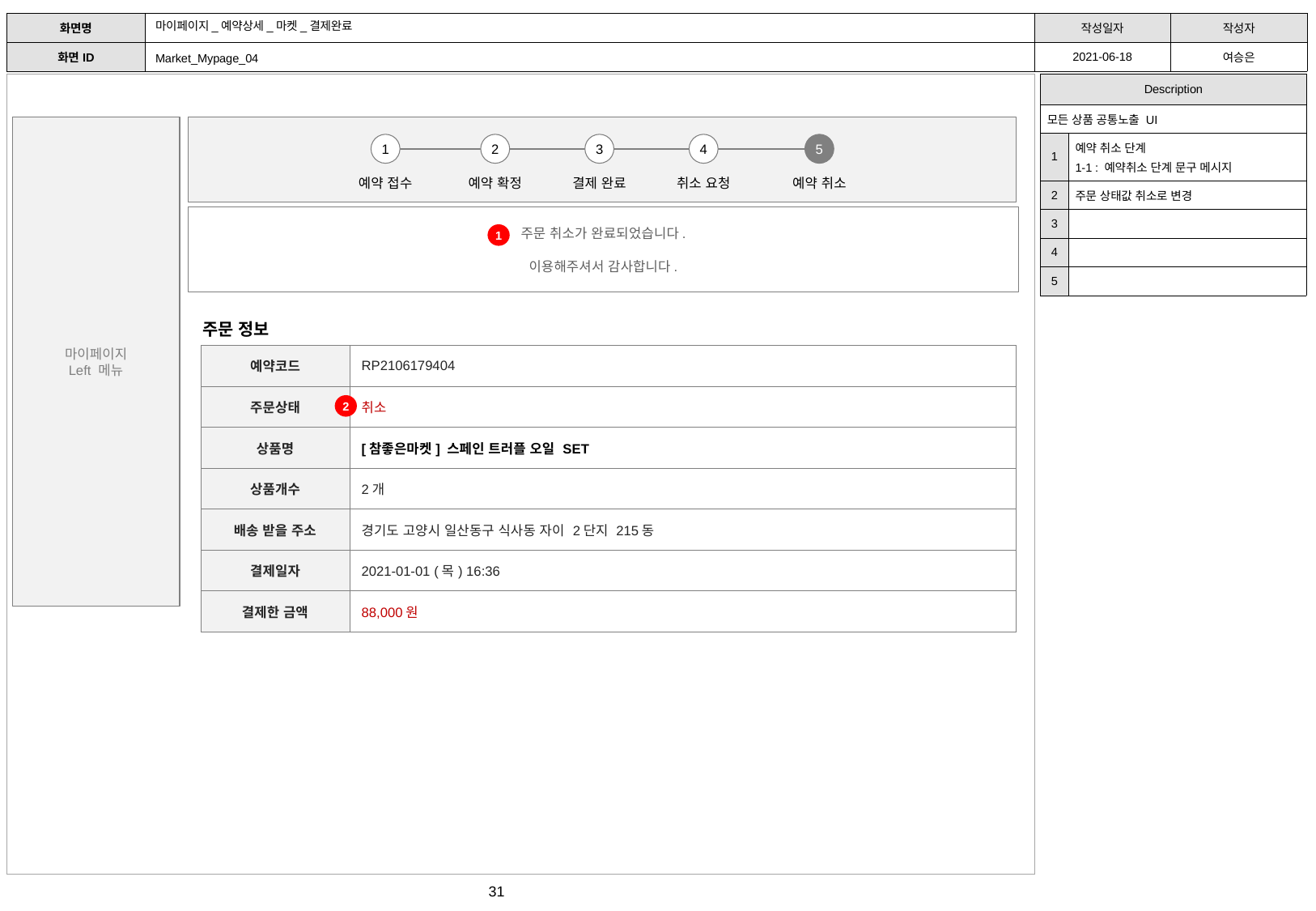

마이페이지_예약상세_마켓_결제완료
Market_Mypage_04
| Description |  |
| --- | --- |
| 모든 상품 공통노출 UI |  |
| 1 | 예약 취소 단계 1-1 : 예약취소 단계 문구 메시지 |
| 2 | 주문 상태값 취소로 변경 |
| 3 |  |
| 4 |  |
| 5 |  |
마이페이지
Left 메뉴

1
2
3
4
5
예약 접수
예약 확정
결제 완료
취소 요청
예약 취소
주문 취소가 완료되었습니다.

이용해주셔서 감사합니다.
1
주문 정보
| 예약코드 | RP2106179404 |
| --- | --- |
| 주문상태 | 취소 |
| 상품명 | [참좋은마켓] 스페인 트러플 오일 SET |
| 상품개수 | 2개 |
| 배송 받을 주소 | 경기도 고양시 일산동구 식사동 자이 2단지 215동 |
| 결제일자 | 2021-01-01 (목) 16:36 |
| 결제한 금액 | 88,000원 |
2
객실 정보보기